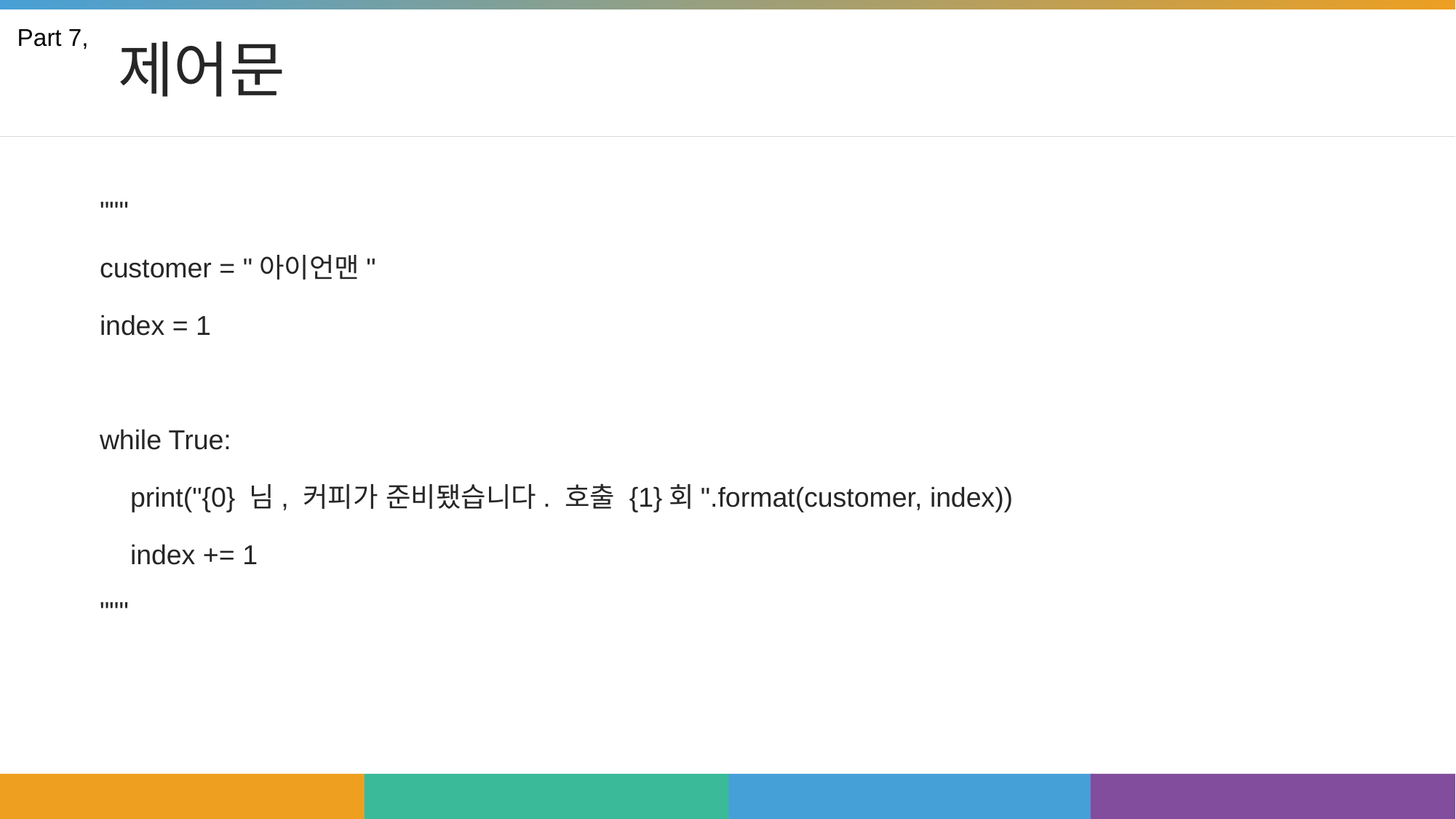

# 제어문
Part 7,
"""
customer = "아이언맨"
index = 1

while True:
    print("{0} 님, 커피가 준비됐습니다. 호출 {1}회".format(customer, index))
    index += 1
"""